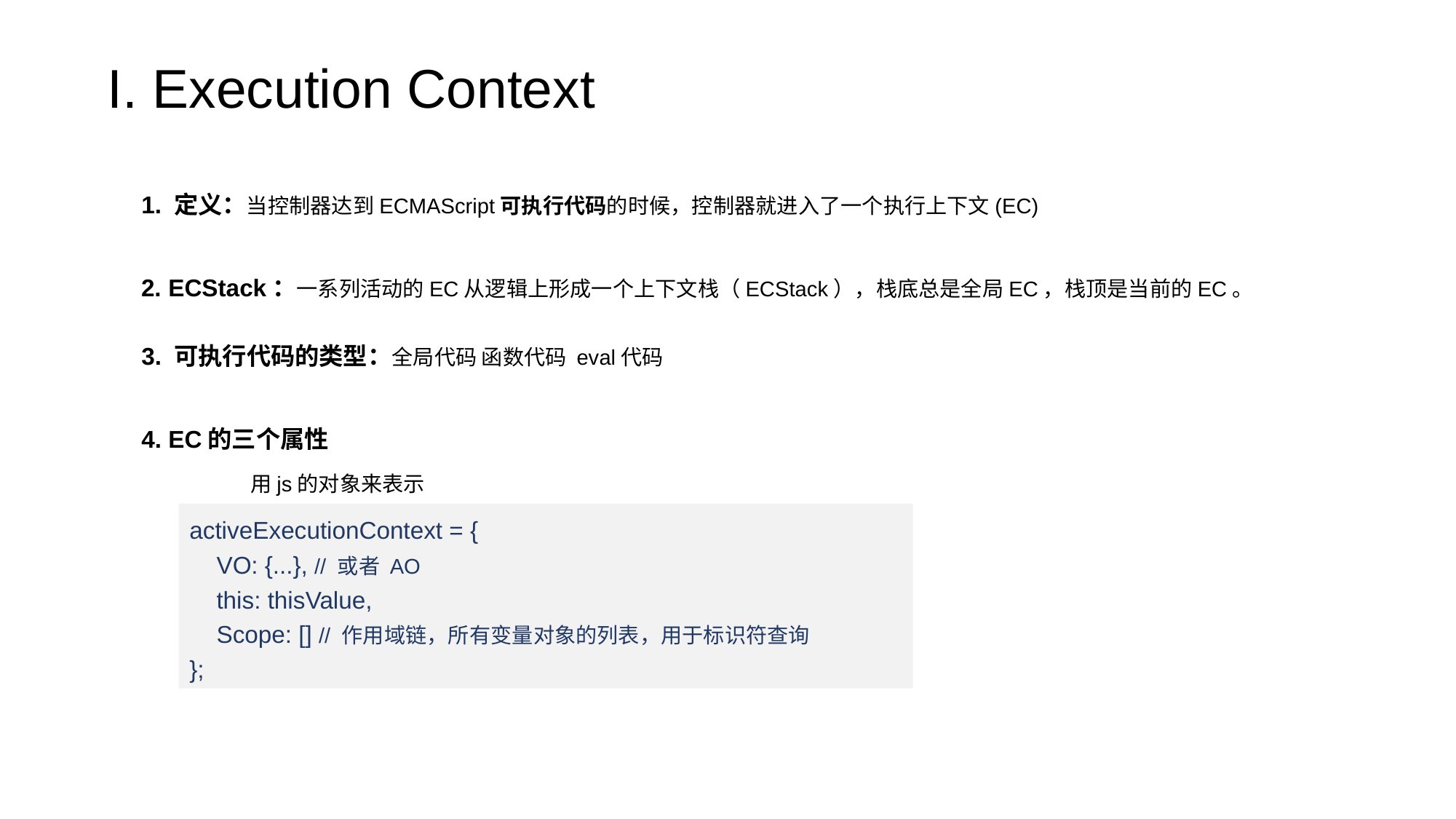

I. Execution Context
1. 定义：当控制器达到ECMAScript可执行代码的时候，控制器就进入了一个执行上下文(EC)
2. ECStack：一系列活动的EC从逻辑上形成一个上下文栈（ECStack），栈底总是全局EC，栈顶是当前的EC。
3. 可执行代码的类型：全局代码 函数代码 eval代码
4. EC的三个属性
	用js的对象来表示
activeExecutionContext = {
    VO: {...}, // 或者 AO
    this: thisValue,
    Scope: [] // 作用域链，所有变量对象的列表，用于标识符查询
};